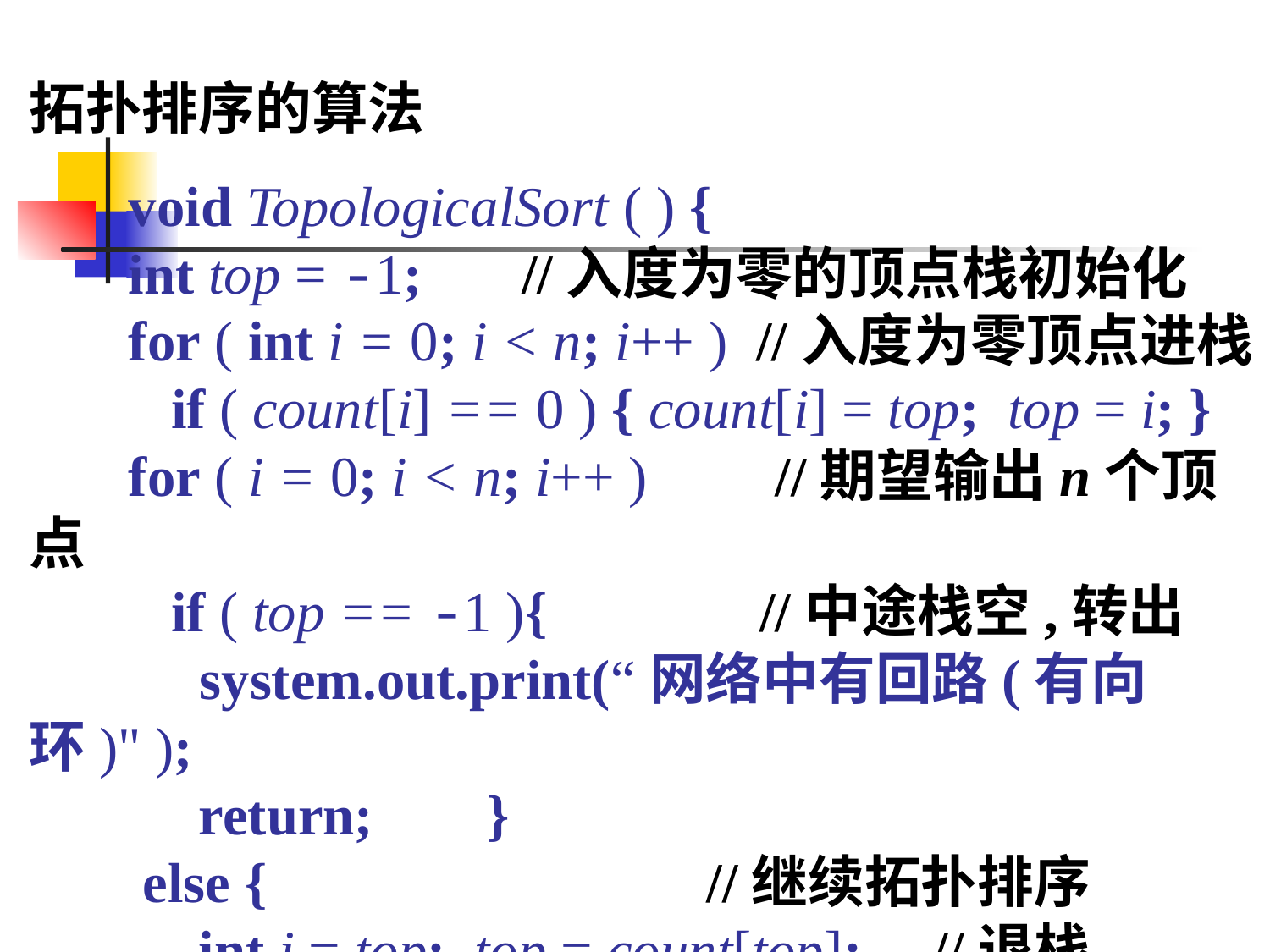

拓扑排序的算法

       void TopologicalSort ( ) {
       int top = -1;       //入度为零的顶点栈初始化
       for ( int i = 0; i < n; i++ )  //入度为零顶点进栈
          if ( count[i] == 0 ) { count[i] = top;  top = i; }
       for ( i = 0; i < n; i++ )         //期望输出n个顶点
          if ( top == -1 ){               //中途栈空,转出
            system.out.print(“网络中有回路(有向环)" );
	   return;        }
        else {                               //继续拓扑排序
	   int j = top;  top = count[top];     //退栈
	   system.out.print(j );                      //输出
138